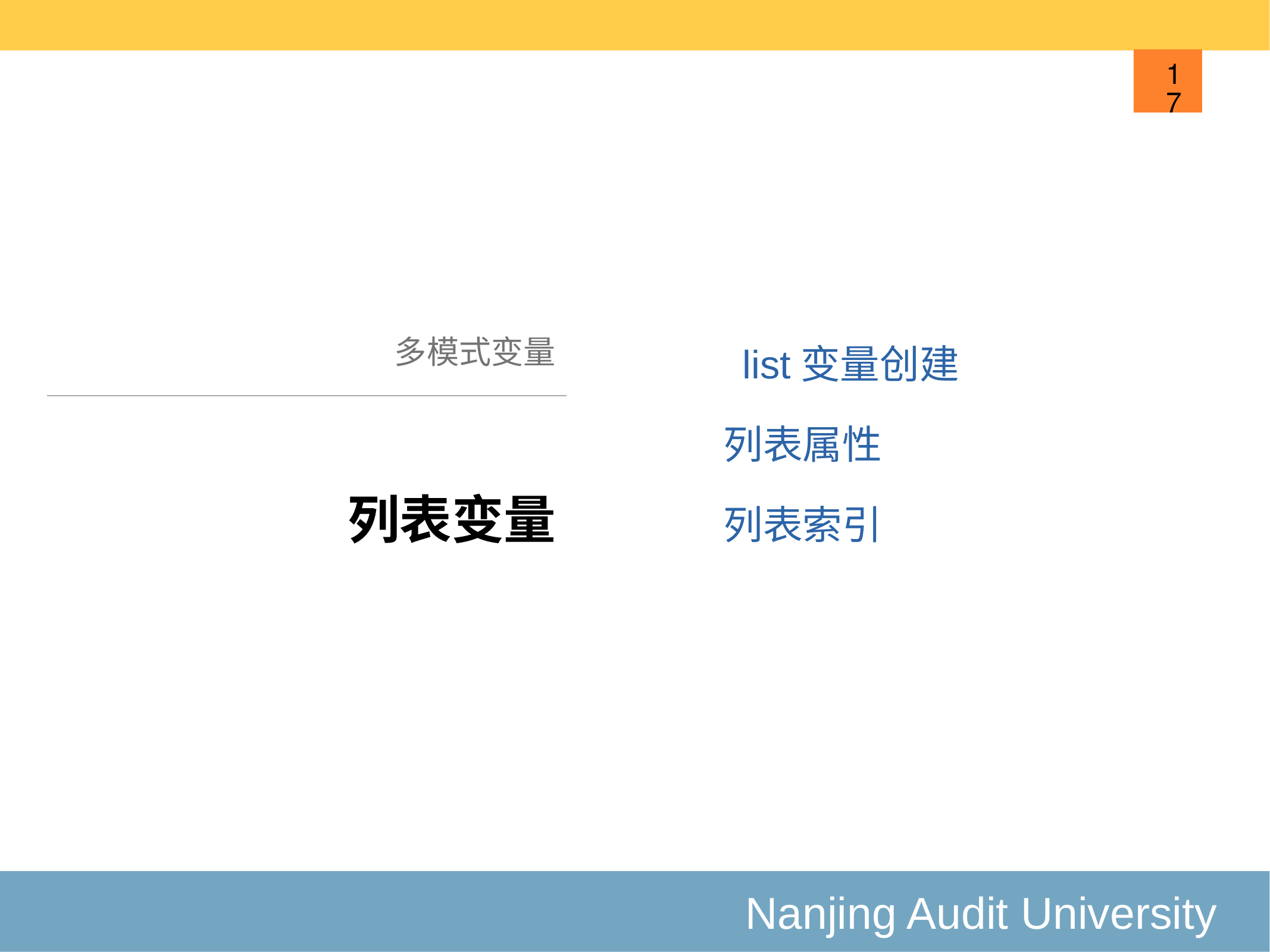

17
多模式变量
list变量创建
列表属性
# 列表变量
列表索引